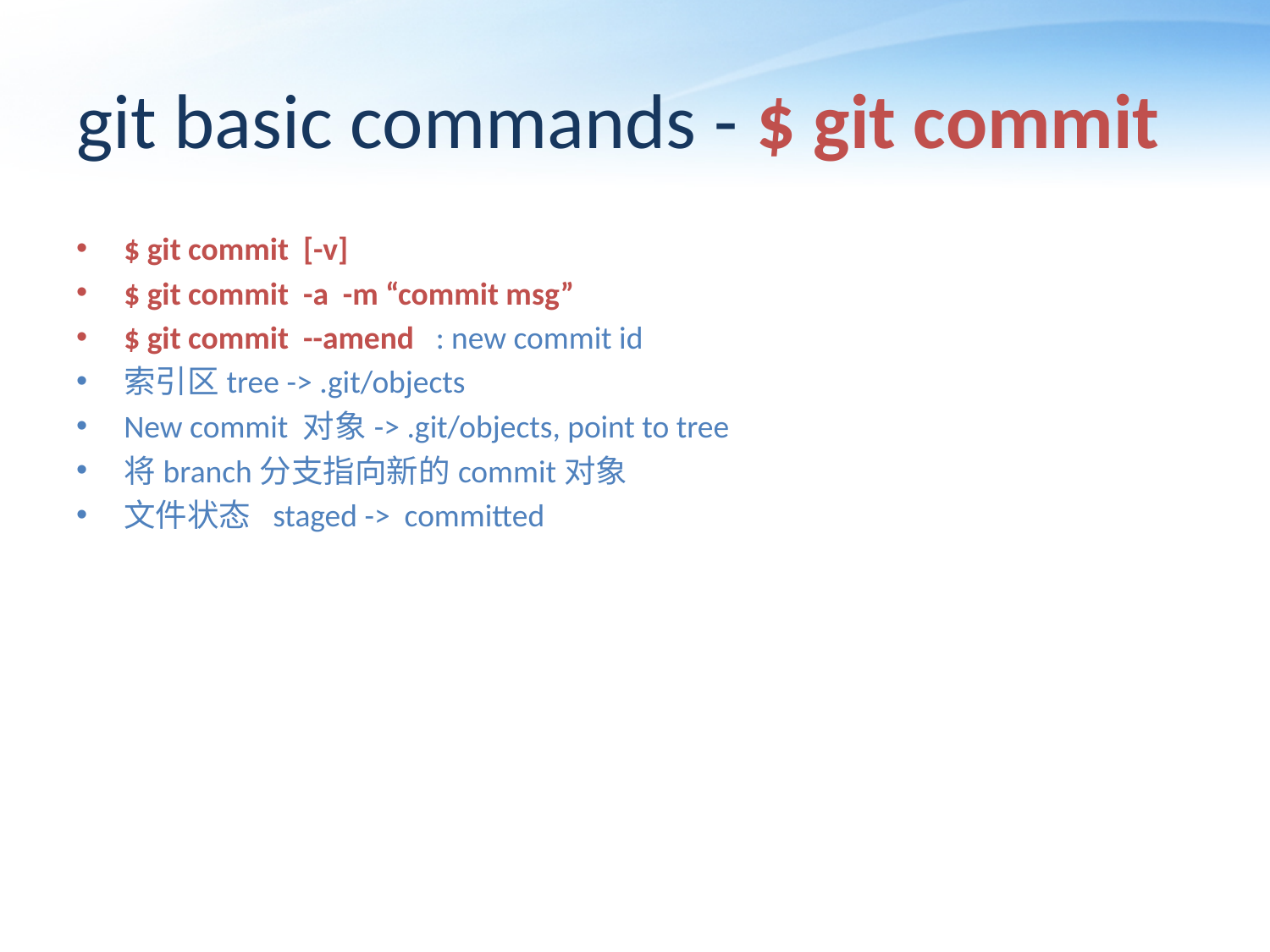

# git basic commands - $ git commit
$ git commit  [-v]
$ git commit  -a  -m “commit msg”
$ git commit  --amend   : new commit id
索引区tree -> .git/objects
New commit 对象-> .git/objects, point to tree
将branch分支指向新的commit对象
文件状态  staged ->  committed